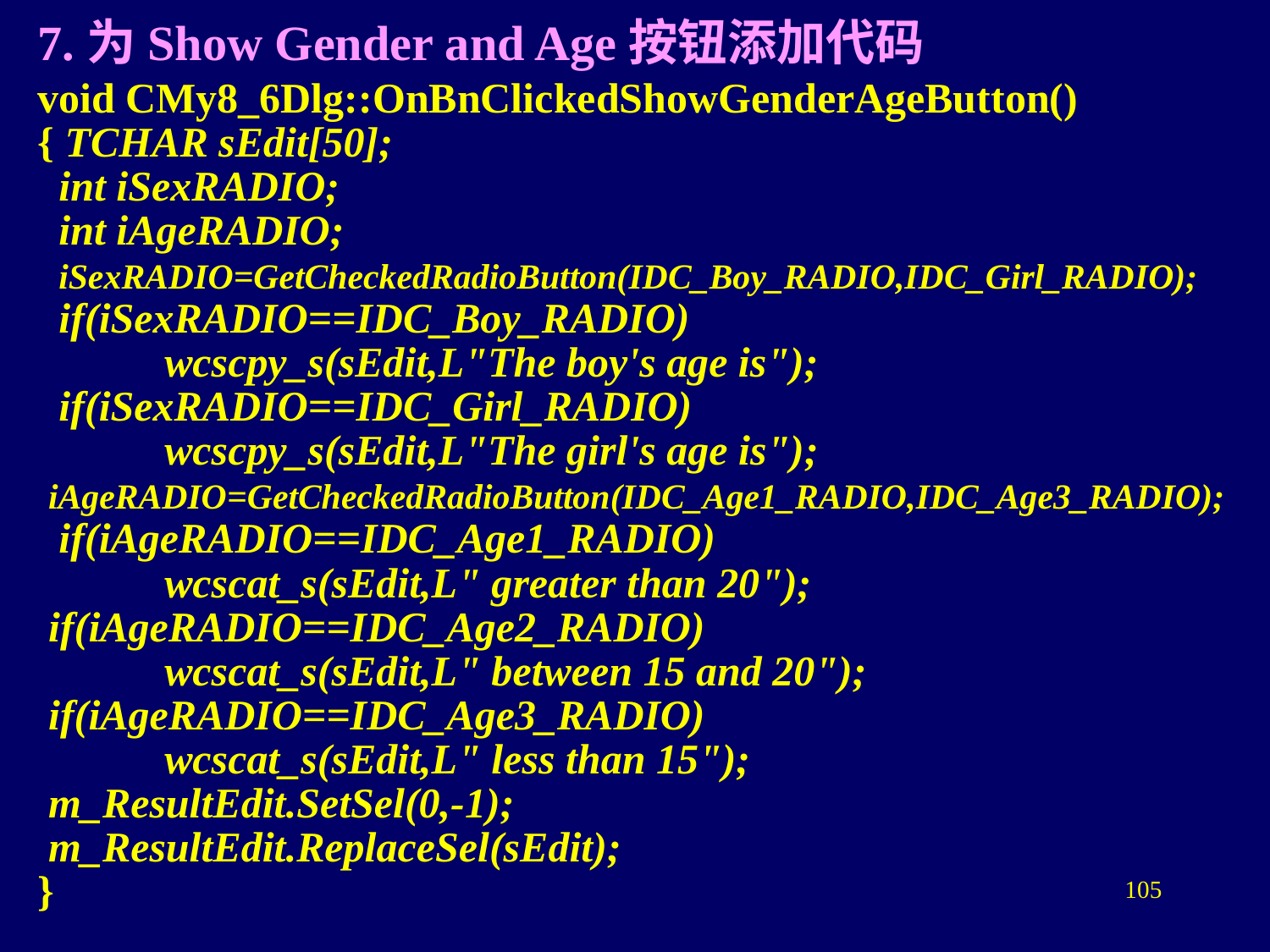

# 7.为Show Gender and Age按钮添加代码
void CMy8_6Dlg::OnBnClickedShowGenderAgeButton()
{ TCHAR sEdit[50];
  int iSexRADIO;
  int iAgeRADIO;
  iSexRADIO=GetCheckedRadioButton(IDC_Boy_RADIO,IDC_Girl_RADIO);
  if(iSexRADIO==IDC_Boy_RADIO)
	wcscpy_s(sEdit,L"The boy's age is");
  if(iSexRADIO==IDC_Girl_RADIO)
	wcscpy_s(sEdit,L"The girl's age is");
 iAgeRADIO=GetCheckedRadioButton(IDC_Age1_RADIO,IDC_Age3_RADIO);
  if(iAgeRADIO==IDC_Age1_RADIO)
	wcscat_s(sEdit,L" greater than 20");
 if(iAgeRADIO==IDC_Age2_RADIO)
	wcscat_s(sEdit,L" between 15 and 20");
 if(iAgeRADIO==IDC_Age3_RADIO)
	wcscat_s(sEdit,L" less than 15");
 m_ResultEdit.SetSel(0,-1);
 m_ResultEdit.ReplaceSel(sEdit);
}
105